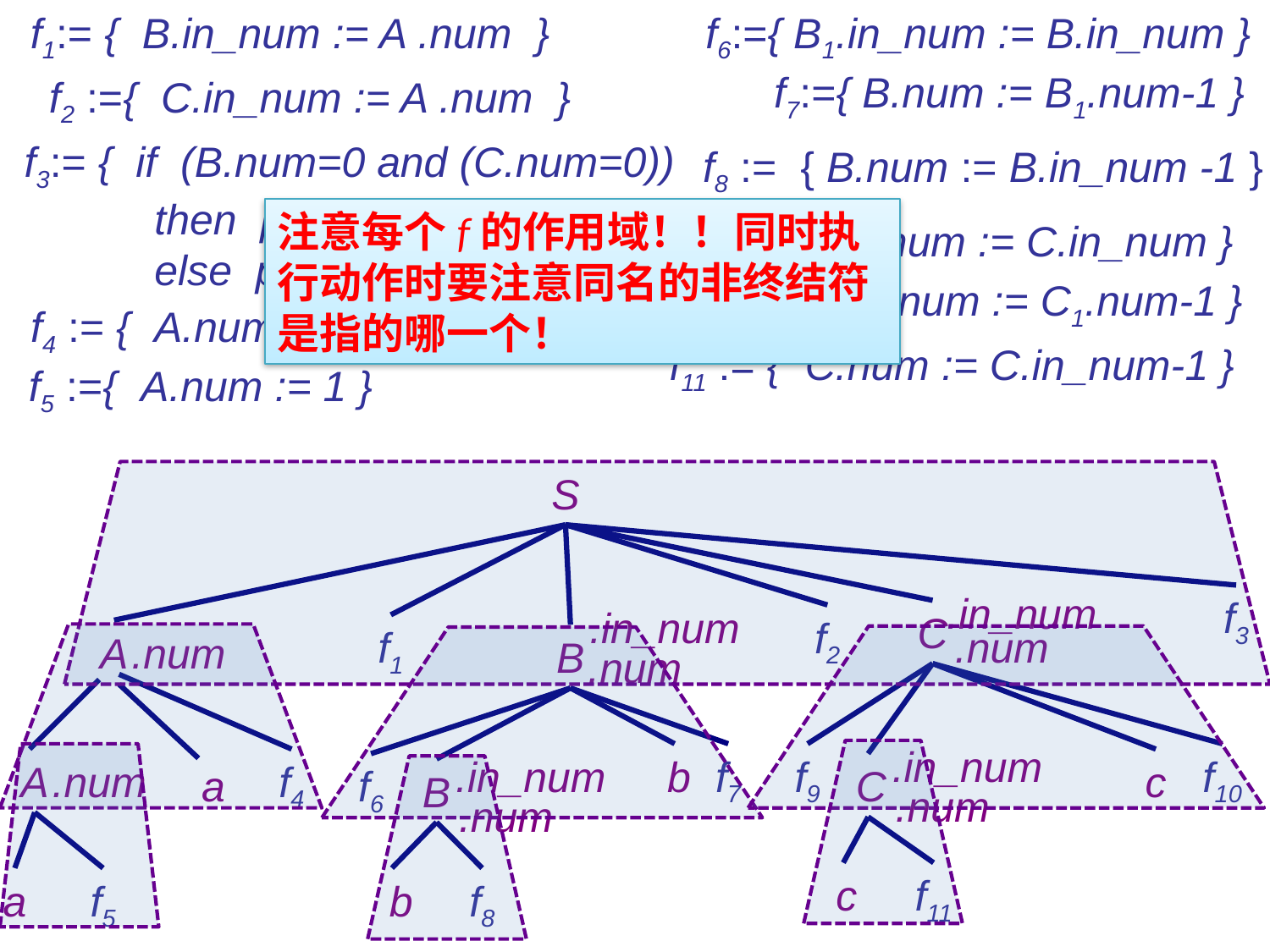

f1:= {  B.in_num := A .num  }
f6:={ B1.in_num := B.in_num }
f7:={ B.num := B1.num-1 }
f2 :={  C.in_num := A .num  }
f3:= {  if  (B.num=0 and (C.num=0))
           then  print(“Accepted!” )
           else  print(“Refused!” ) }
f8 :=  { B.num := B.in_num -1 }
注意每个f的作用域！！同时执行动作时要注意同名的非终结符是指的哪一个！
f9:= { C1.in_num := C.in_num }
f10:={ C.num := C1.num-1 }
f4 := {  A.num := A1.num +1 }
f11 := {  C.num := C.in_num-1 }
f5 :={  A.num := 1 }

S
.in_num
f3
.in_num
C
f2
f1
.num
A
.num

B

.num
.in_num

.in_num
b
f7
f9
f10
A
.num
f4
c
a
f6
C

B
.num
.num
c
f11
a
f5
b
f8